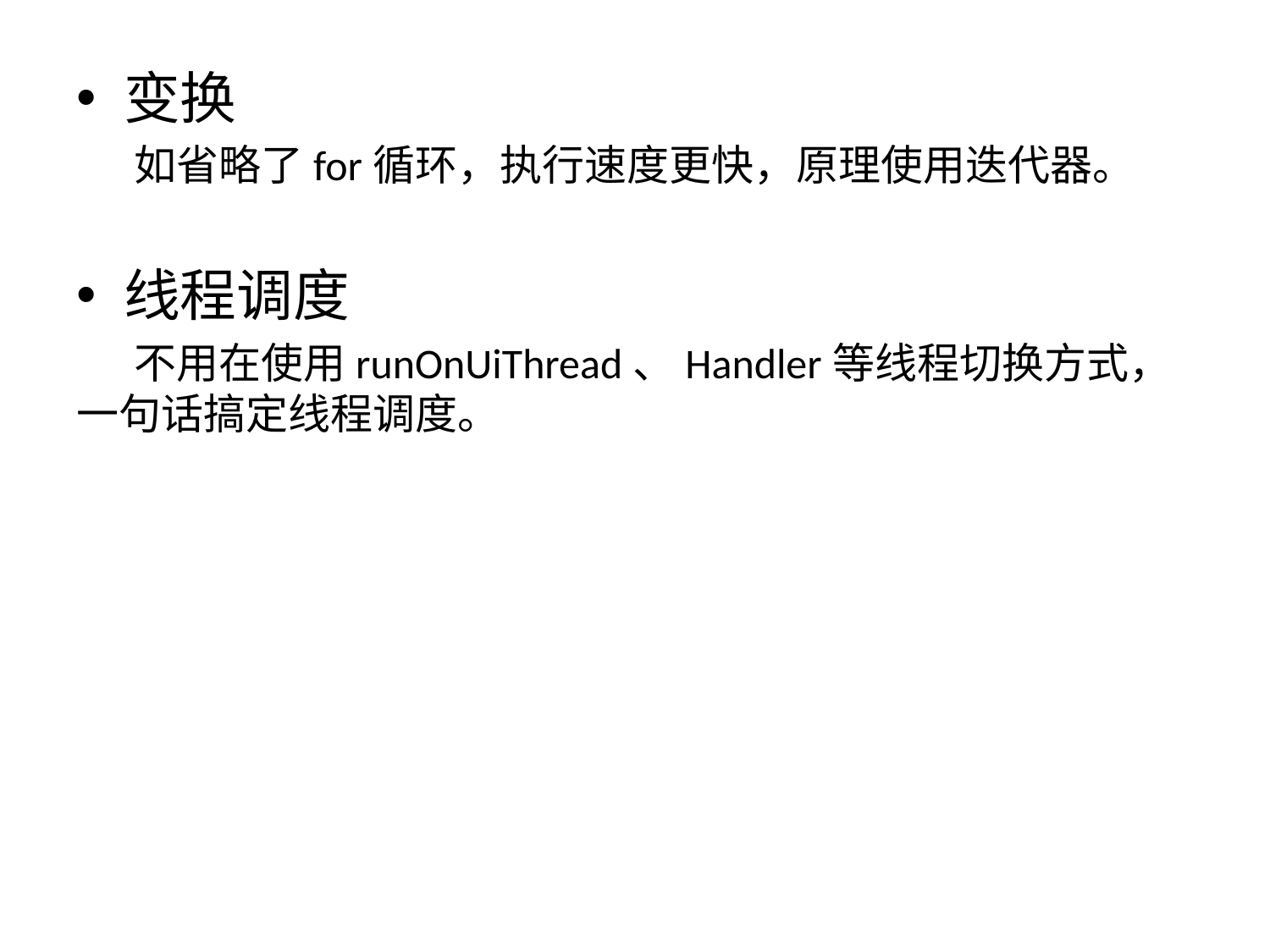

变换
     如省略了for循环，执行速度更快，原理使用迭代器。

线程调度
     不用在使用runOnUiThread、Handler等线程切换方式，一句话搞定线程调度。